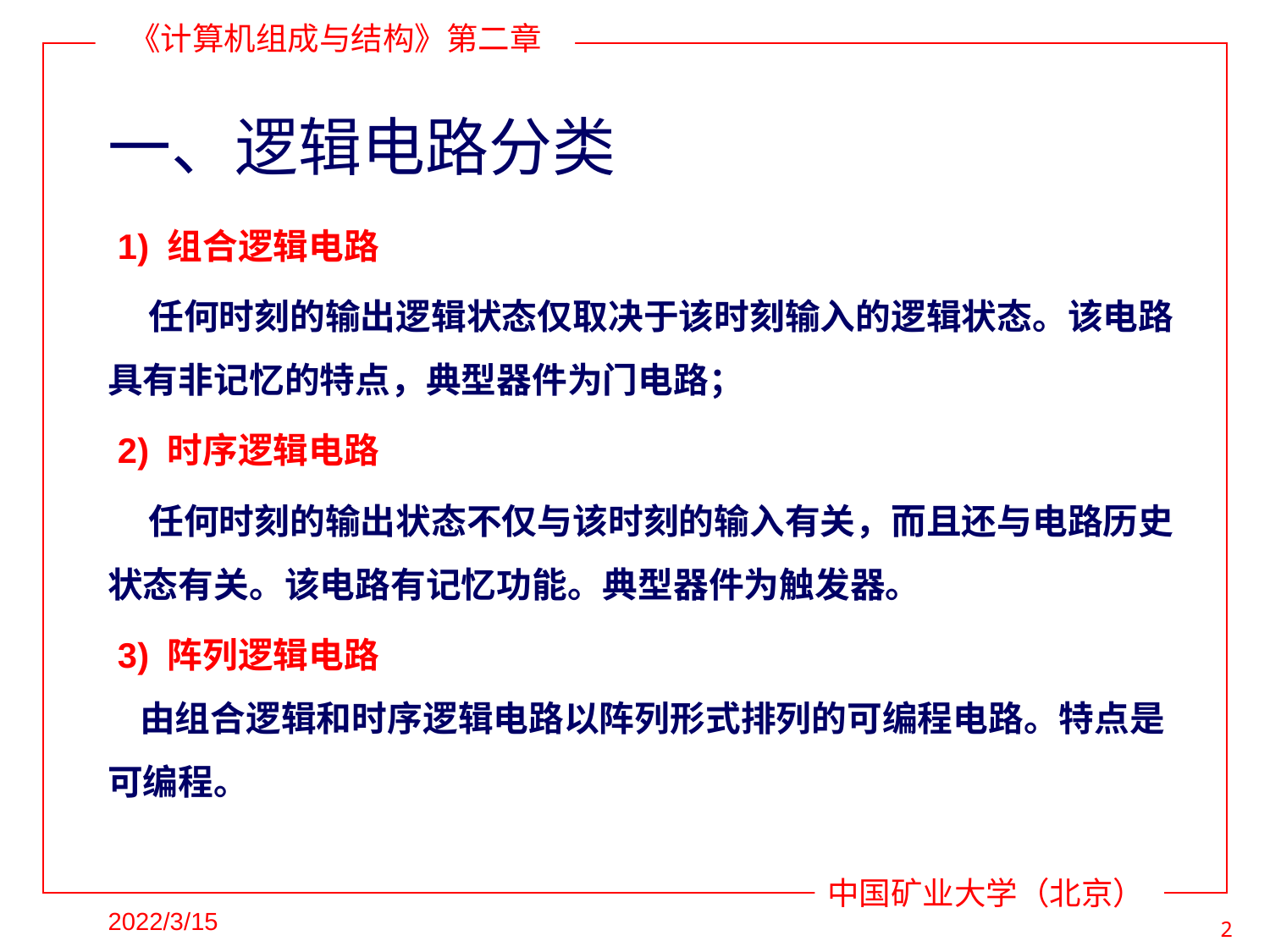

# 一、逻辑电路分类
 1) 组合逻辑电路
    任何时刻的输出逻辑状态仅取决于该时刻输入的逻辑状态。该电路具有非记忆的特点，典型器件为门电路；
 2) 时序逻辑电路
    任何时刻的输出状态不仅与该时刻的输入有关，而且还与电路历史状态有关。该电路有记忆功能。典型器件为触发器。
 3) 阵列逻辑电路
    由组合逻辑和时序逻辑电路以阵列形式排列的可编程电路。特点是可编程。
2022/3/15